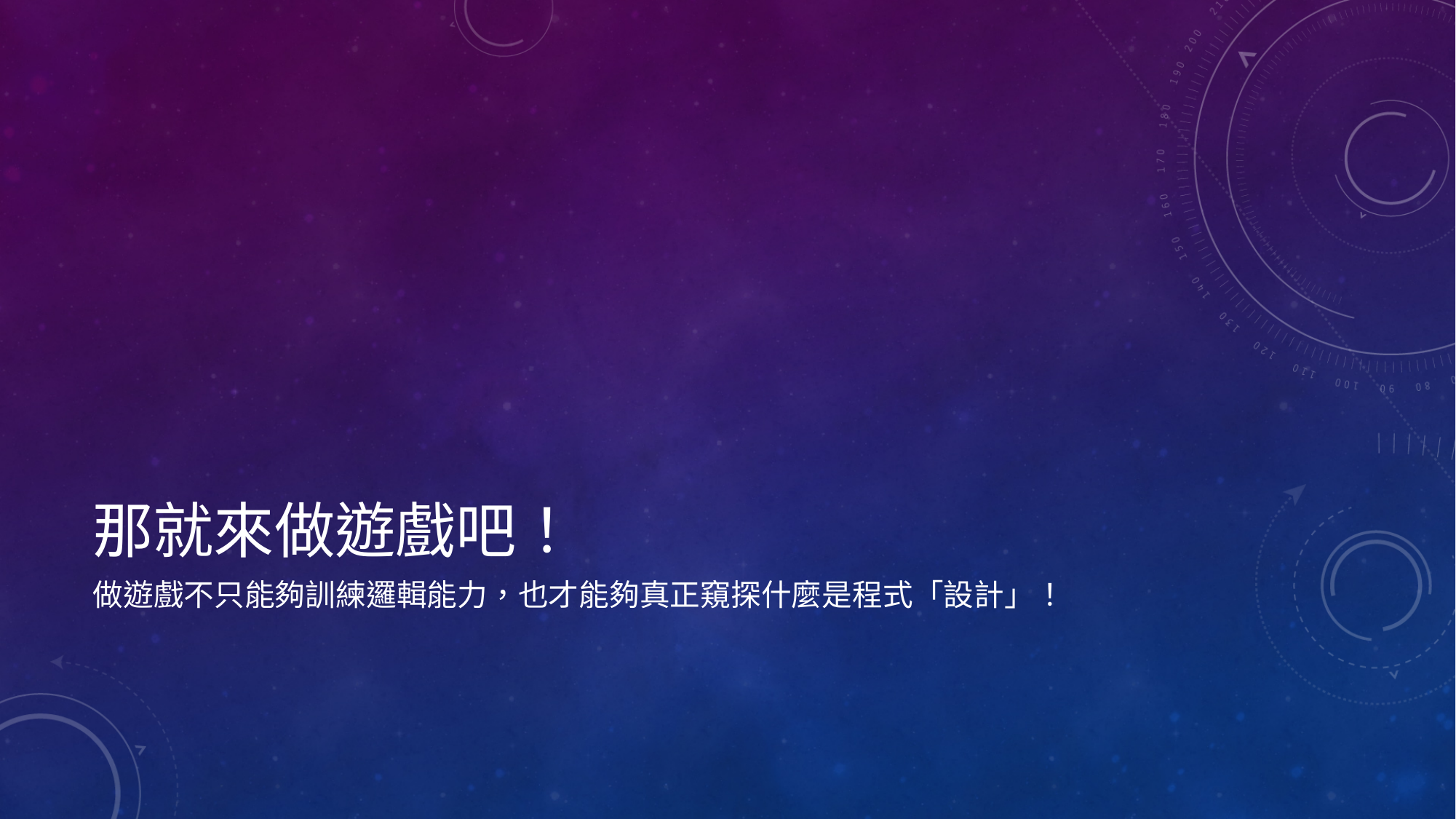

# 那就來做遊戲吧！
做遊戲不只能夠訓練邏輯能力，也才能夠真正窺探什麼是程式「設計」！